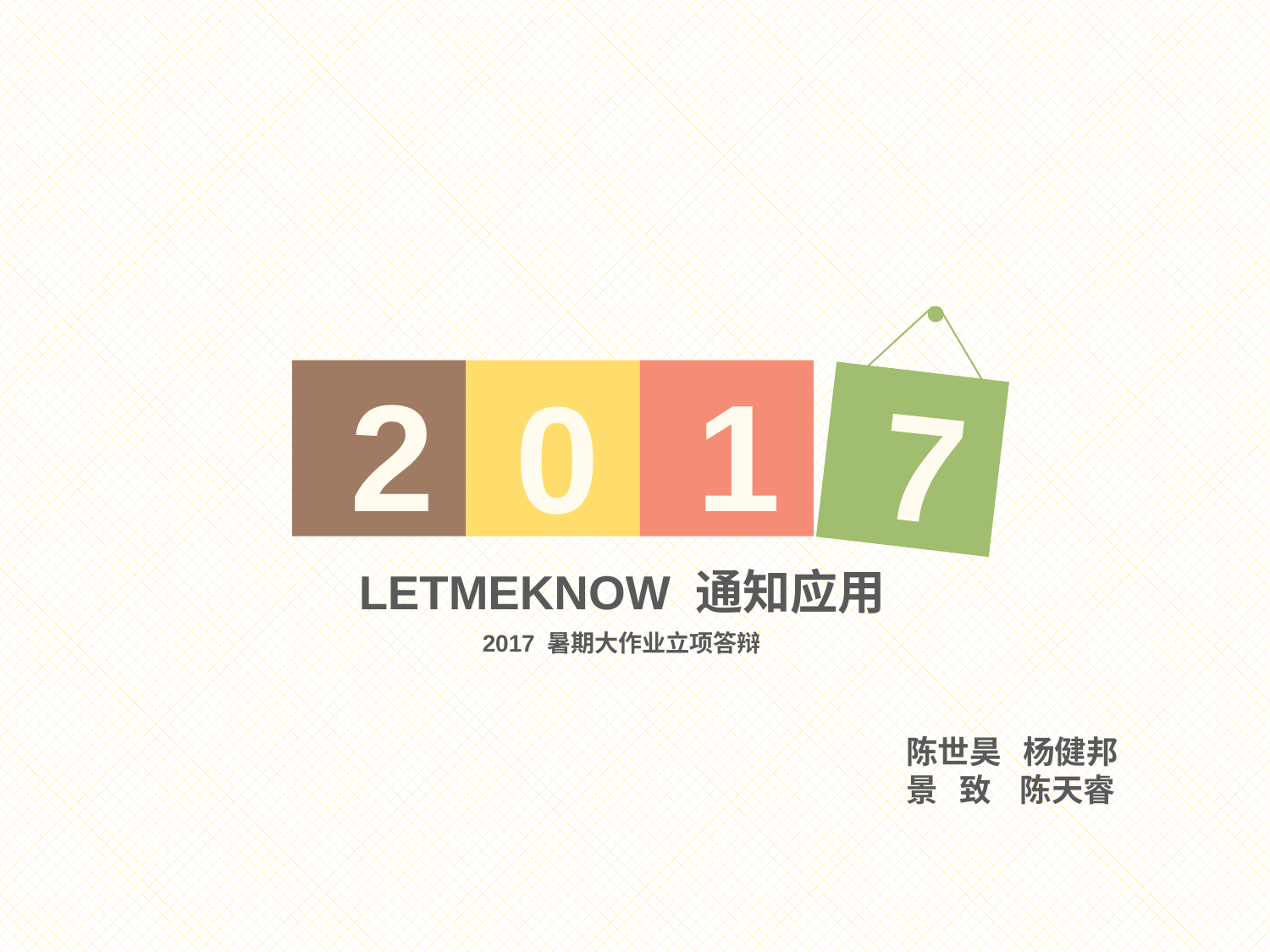

2
1
0

7

LETMEKNOW 通知应用
2017 暑期大作业立项答辩
陈世昊   杨健邦
景   致    陈天睿